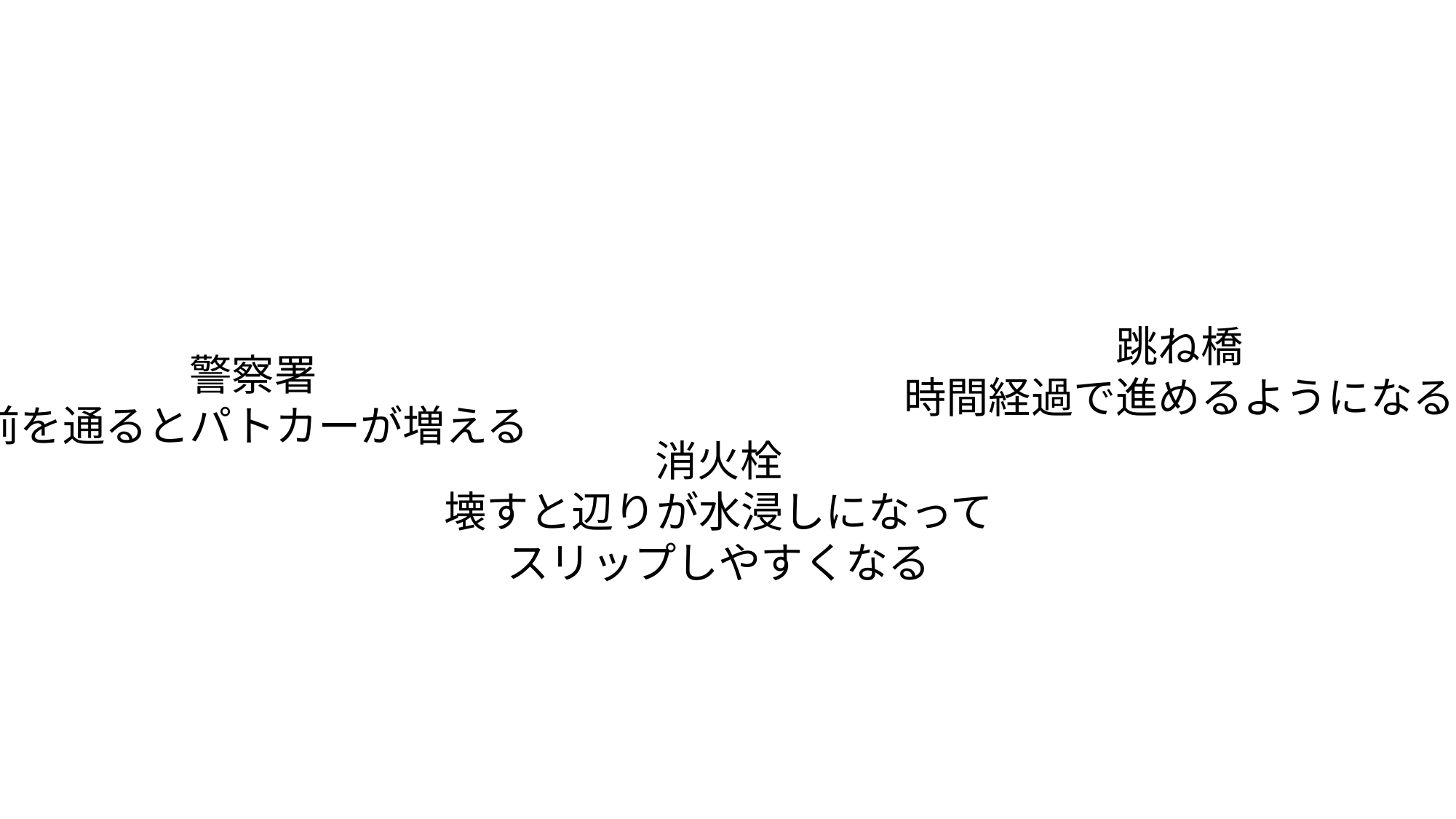

跳ね橋
時間経過で進めるようになる
警察署
前を通るとパトカーが増える
消火栓
壊すと辺りが水浸しになって
スリップしやすくなる